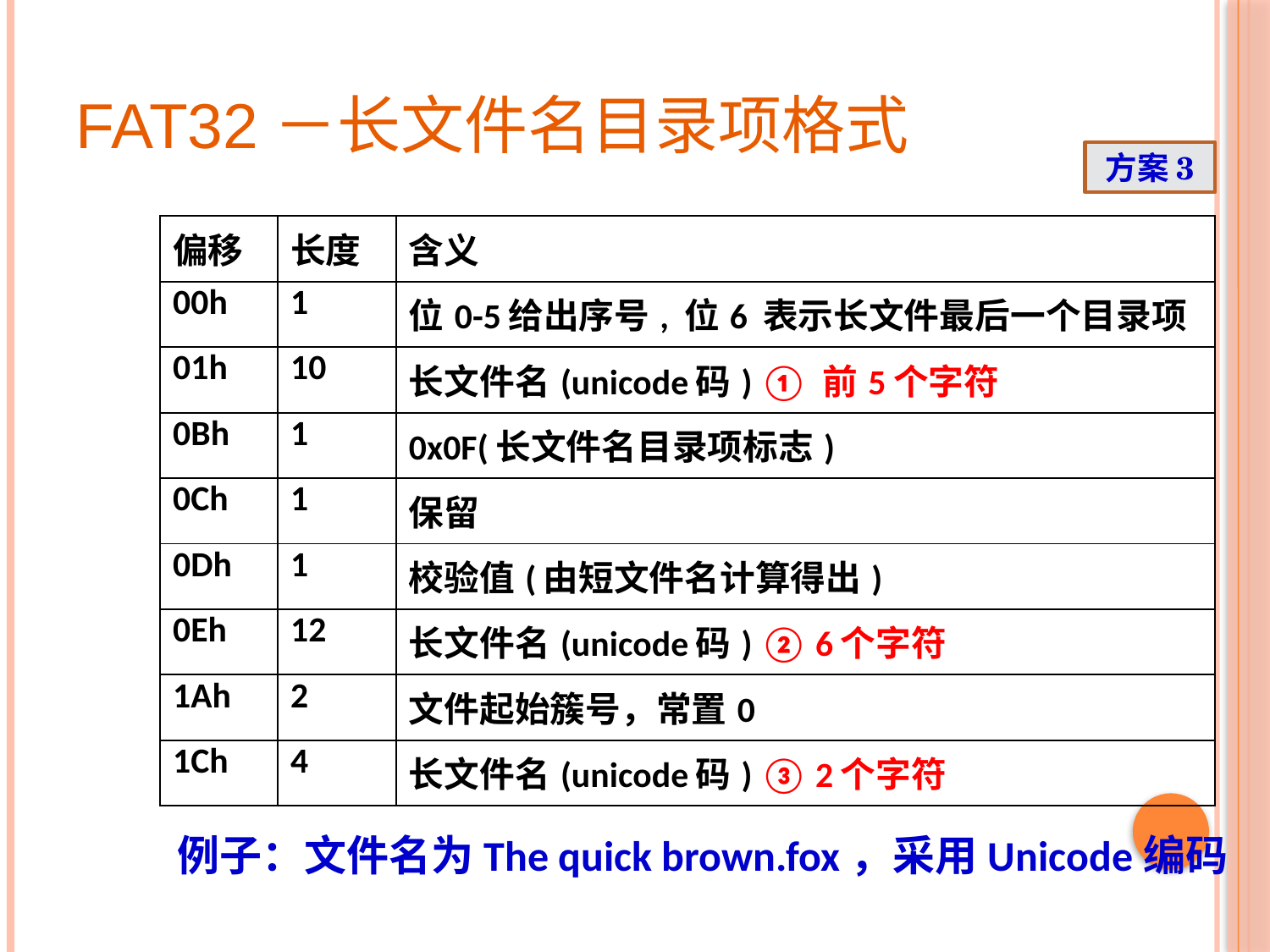

# FAT32－长文件名目录项格式
方案3
| 偏移 | 长度 | 含义 |
| --- | --- | --- |
| 00h | 1 | 位0-5给出序号, 位6 表示长文件最后一个目录项 |
| 01h | 10 | 长文件名(unicode码) ① 前5个字符 |
| 0Bh | 1 | 0x0F(长文件名目录项标志) |
| 0Ch | 1 | 保留 |
| 0Dh | 1 | 校验值(由短文件名计算得出) |
| 0Eh | 12 | 长文件名(unicode码) ② 6个字符 |
| 1Ah | 2 | 文件起始簇号，常置0 |
| 1Ch | 4 | 长文件名(unicode码) ③ 2个字符 |
例子：文件名为The quick brown.fox，采用Unicode编码